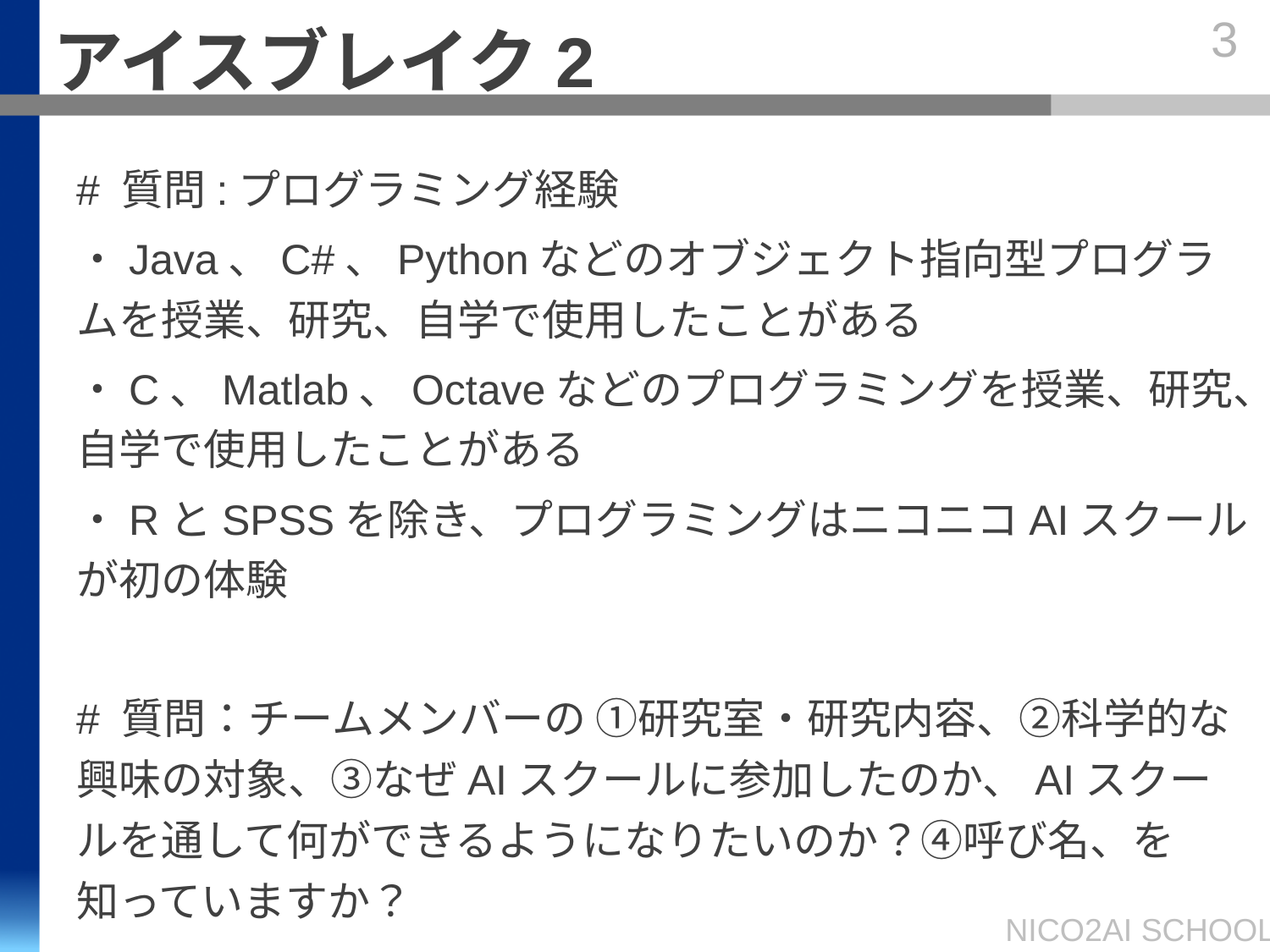

# アイスブレイク2
3
# 質問:プログラミング経験
・Java、C#、Pythonなどのオブジェクト指向型プログラムを授業、研究、自学で使用したことがある
・C、Matlab、Octaveなどのプログラミングを授業、研究、自学で使用したことがある
・RとSPSSを除き、プログラミングはニコニコAIスクールが初の体験

# 質問：チームメンバーの ①研究室・研究内容、②科学的な興味の対象、③なぜAIスクールに参加したのか、AIスクールを通して何ができるようになりたいのか？④呼び名、を知っていますか？